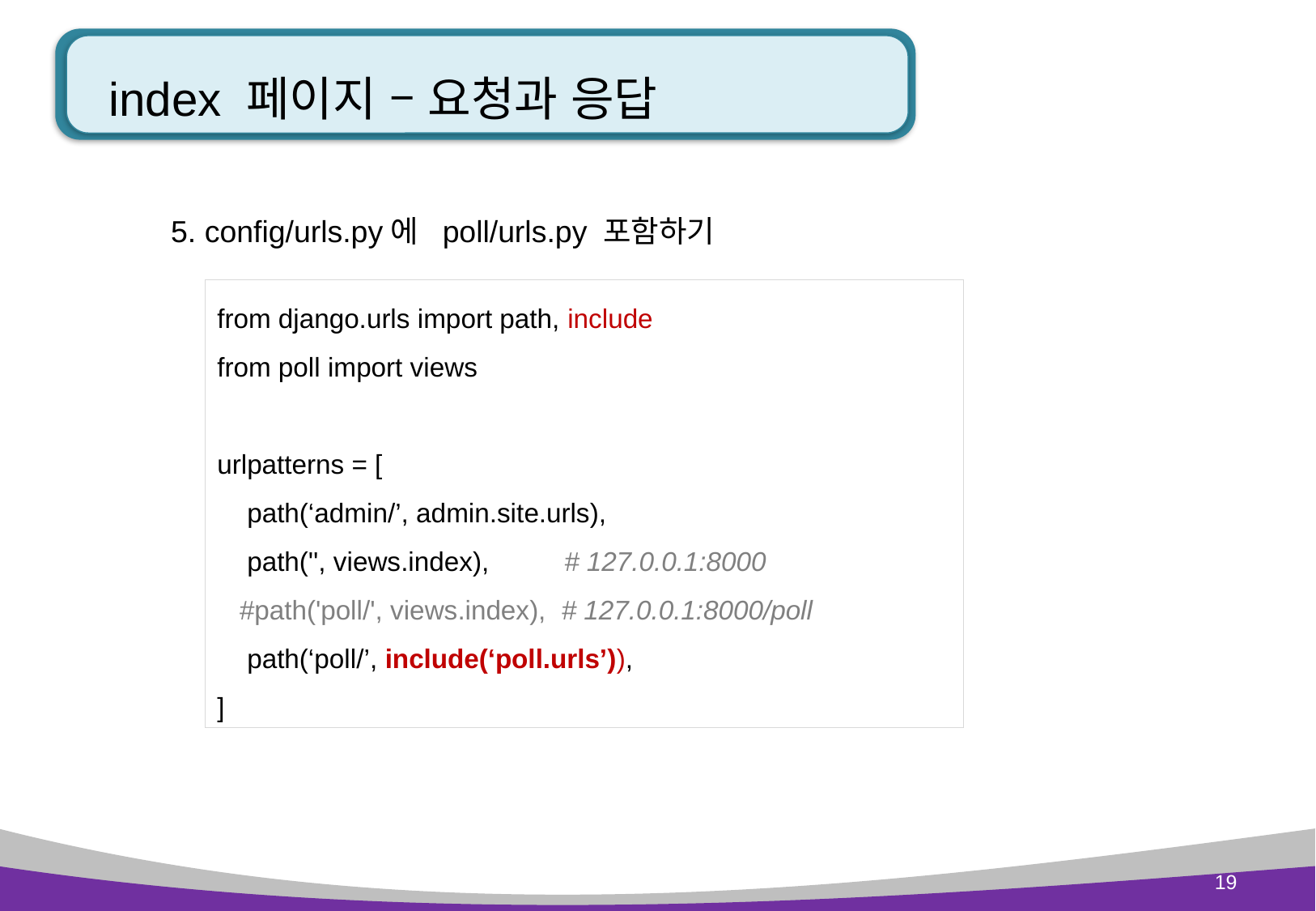

# index 페이지 – 요청과 응답
5. config/urls.py에  poll/urls.py 포함하기
from django.urls import path, include
from poll import views

urlpatterns = [
    path(‘admin/’, admin.site.urls),
    path('', views.index),          # 127.0.0.1:8000
   #path('poll/', views.index),  # 127.0.0.1:8000/poll
    path(‘poll/’, include(‘poll.urls’)),
]
19